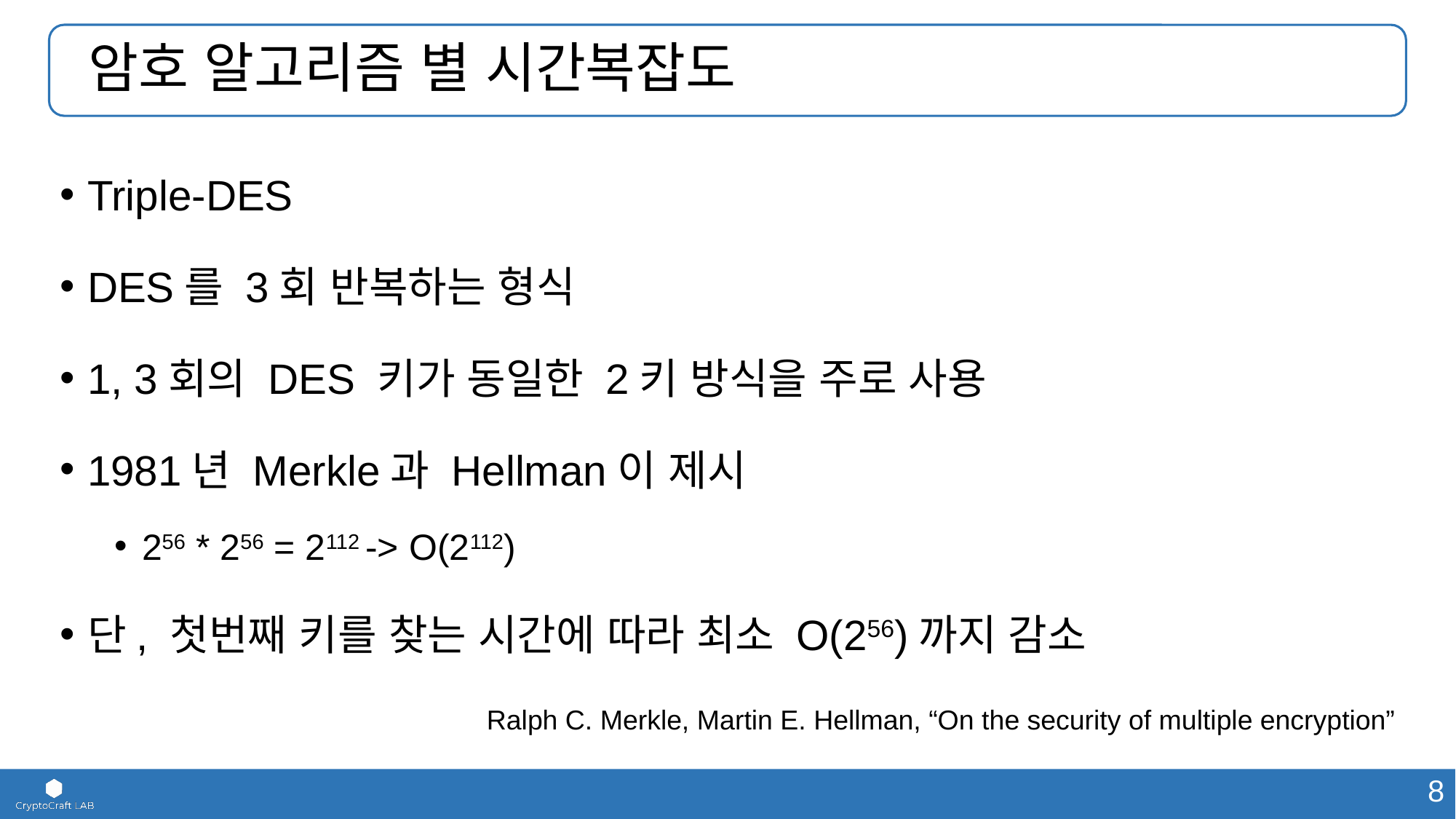

# 암호 알고리즘 별 시간복잡도
Triple-DES
DES를 3회 반복하는 형식
1, 3회의 DES 키가 동일한 2키 방식을 주로 사용
1981년 Merkle과 Hellman이 제시
256 * 256 = 2112 -> O(2112)
단, 첫번째 키를 찾는 시간에 따라 최소 O(256)까지 감소
Ralph C. Merkle, Martin E. Hellman, “On the security of multiple encryption”